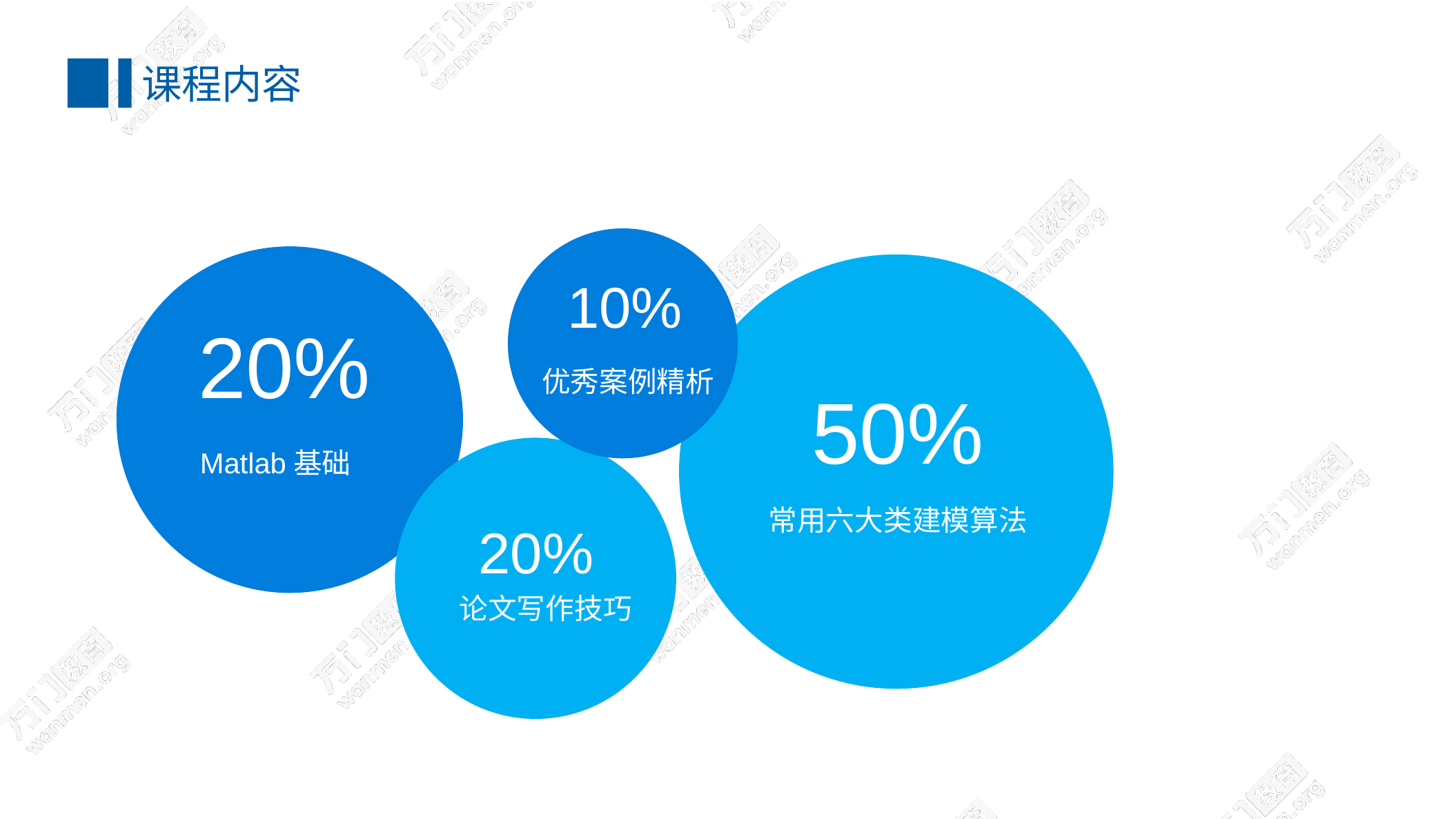

课程内容

10%
优秀案例精析

20%
Matlab基础

50%
常用六大类建模算法

20%
论文写作技巧